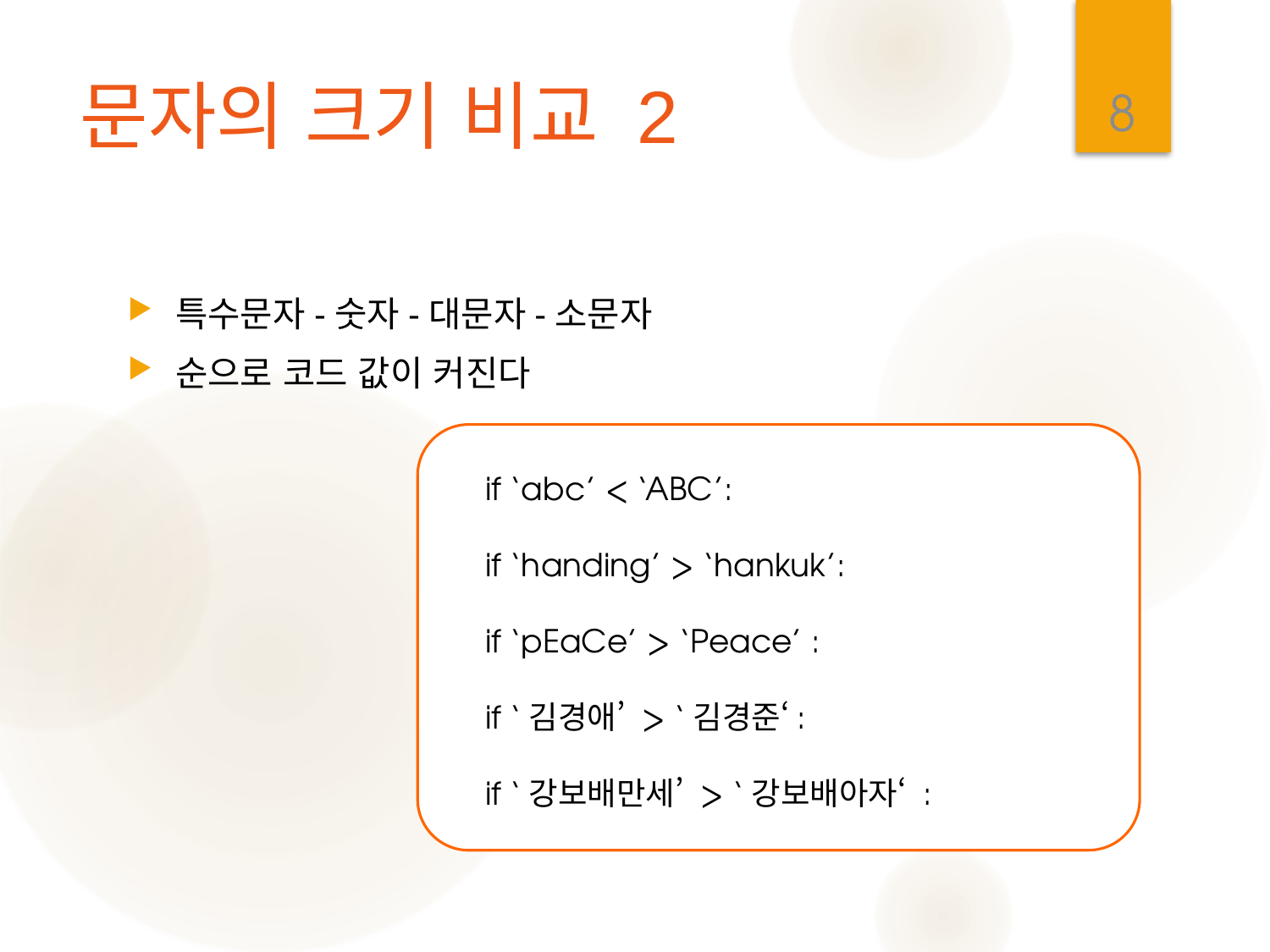

8
# 문자의 크기 비교 2
특수문자-숫자-대문자-소문자
순으로 코드 값이 커진다

 if ‘abc’ < ‘ABC’:

 if ‘handing’ > ‘hankuk’:

 if ‘pEaCe’ > ‘Peace’ :

 if ‘김경애’ > ‘김경준‘:

 if ‘강보배만세’ > ‘강보배아자‘ :